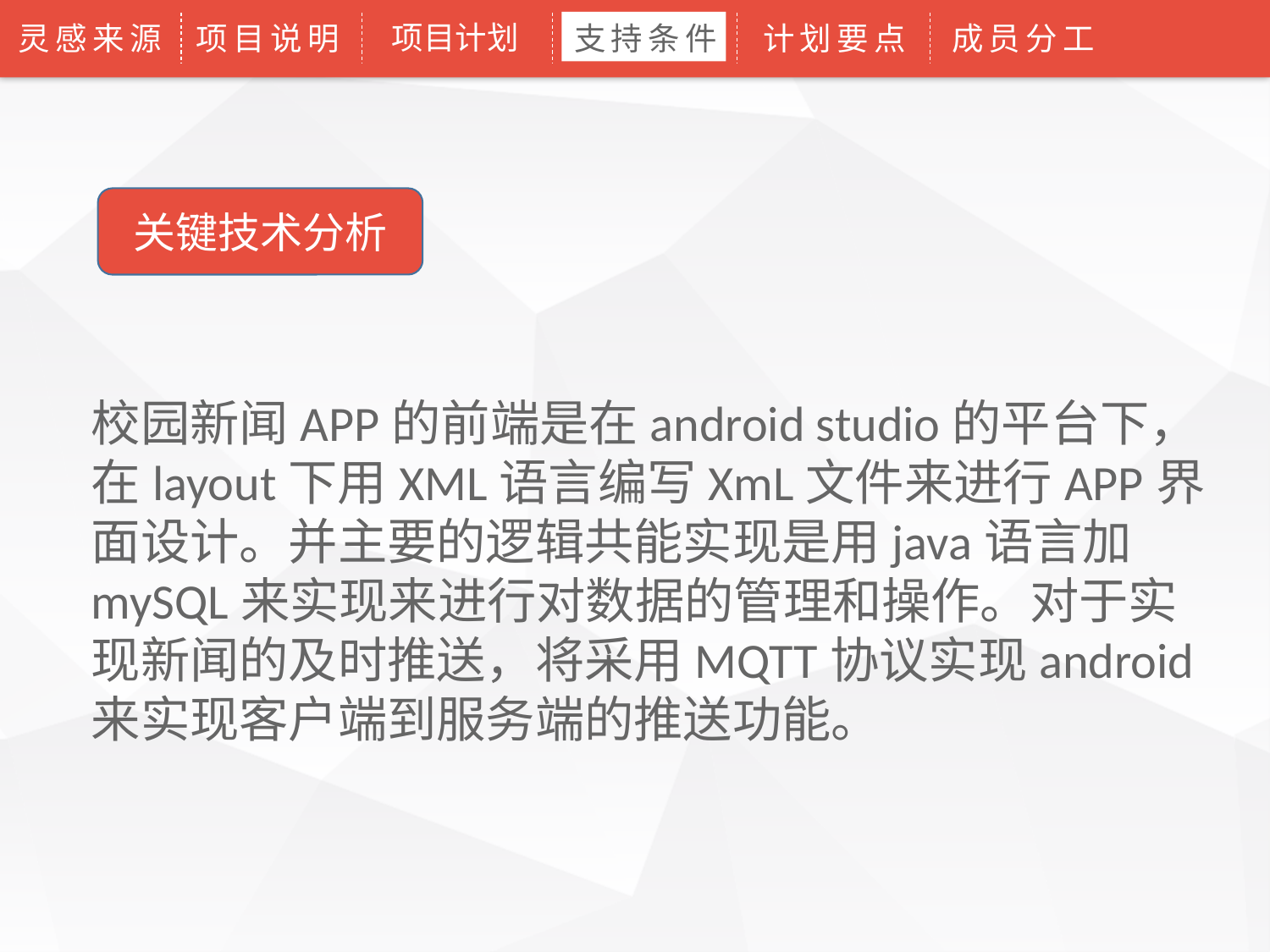

项目计划

灵感来源
项目说明
支持条件
计划要点
成员分工
关键技术分析
校园新闻APP的前端是在android studio的平台下，在layout下用XML语言编写XmL文件来进行APP界面设计。并主要的逻辑共能实现是用java语言加mySQL来实现来进行对数据的管理和操作。对于实现新闻的及时推送，将采用MQTT协议实现android来实现客户端到服务端的推送功能。